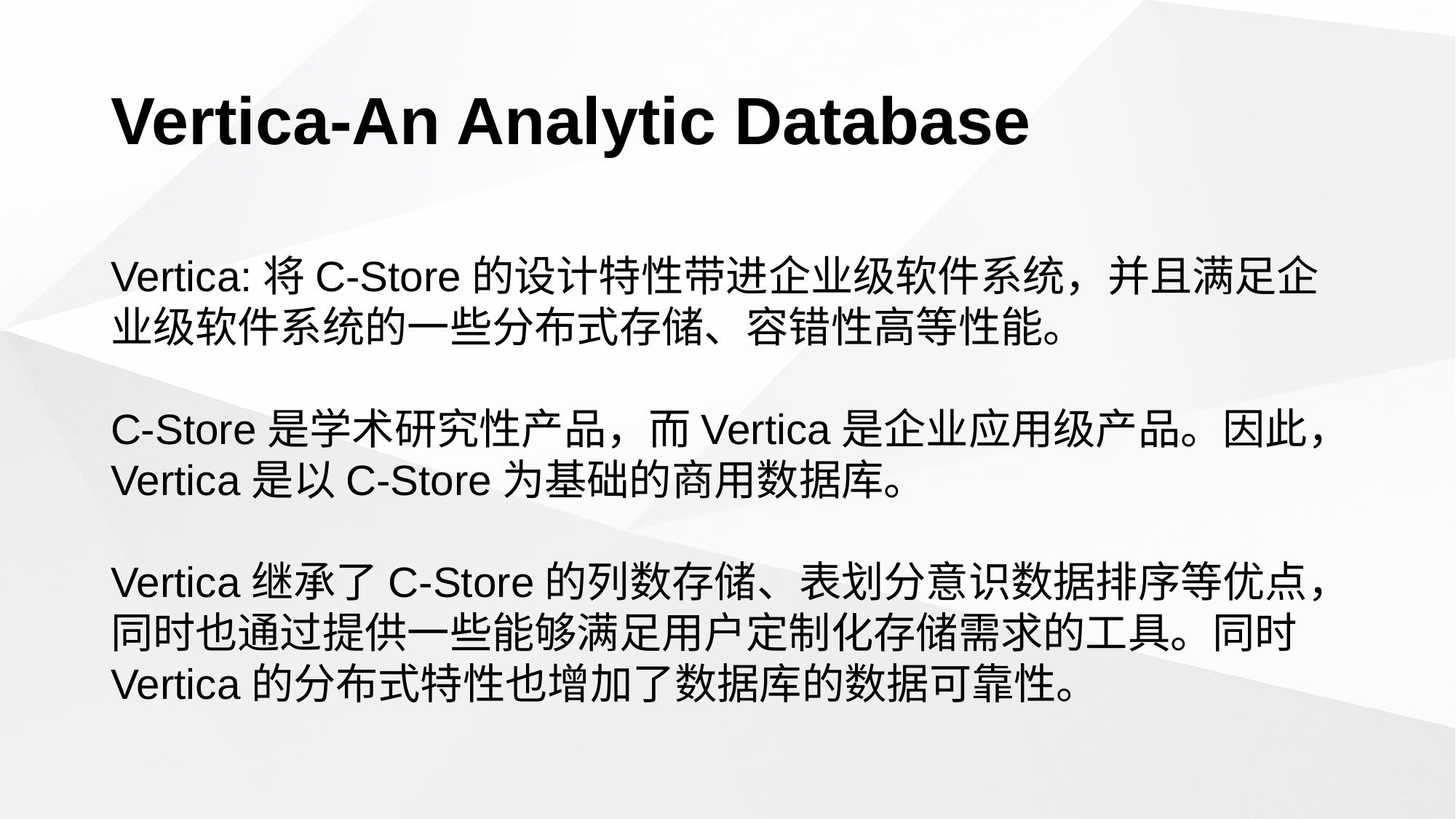

# Vertica-An Analytic Database
Vertica:将C-Store的设计特性带进企业级软件系统，并且满足企业级软件系统的一些分布式存储、容错性高等性能。

C-Store是学术研究性产品，而Vertica是企业应用级产品。因此，Vertica是以C-Store为基础的商用数据库。

Vertica继承了C-Store的列数存储、表划分意识数据排序等优点，同时也通过提供一些能够满足用户定制化存储需求的工具。同时Vertica的分布式特性也增加了数据库的数据可靠性。